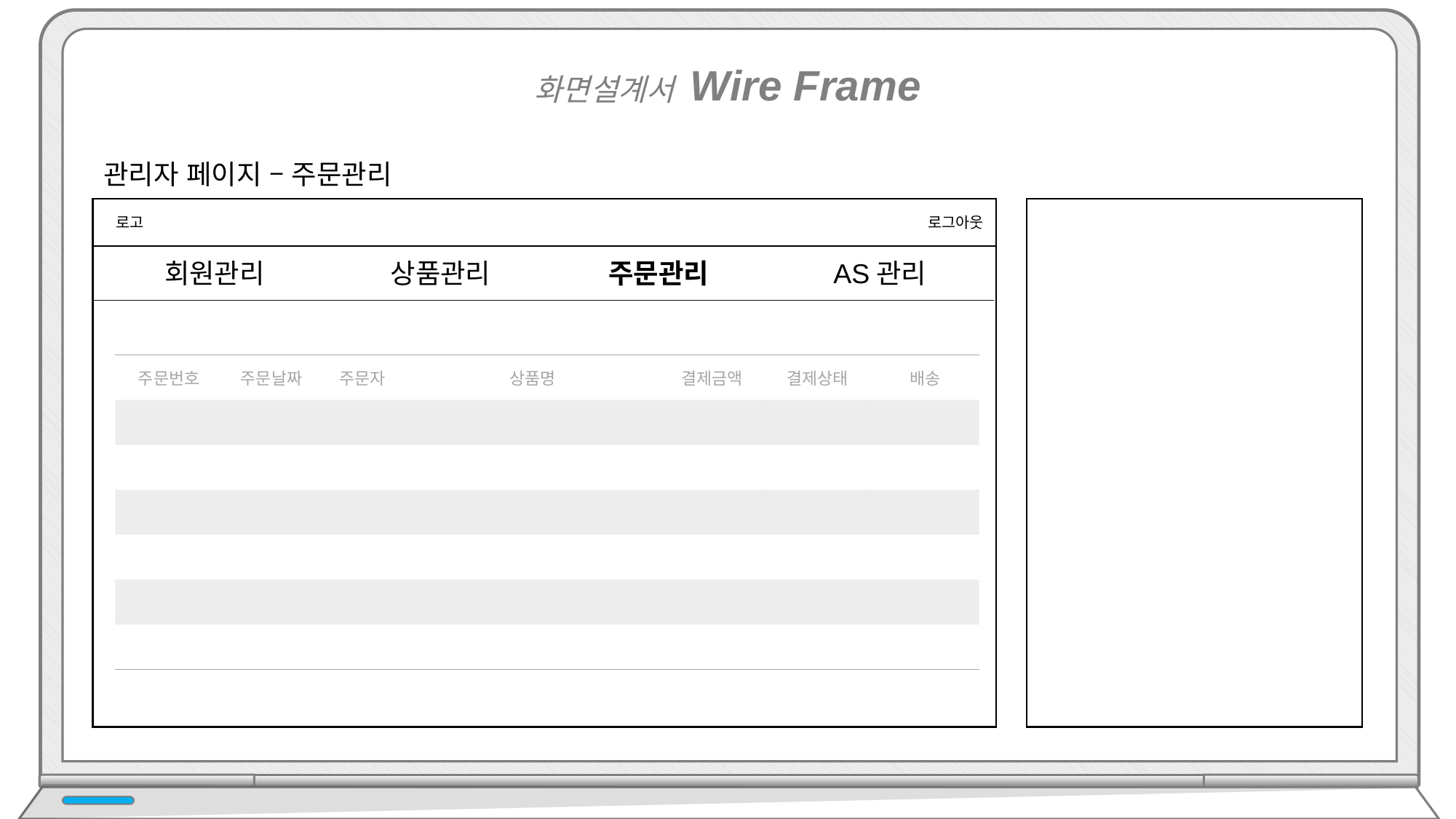

화면설계서 Wire Frame
관리자 페이지 – 주문관리

로그아웃
로고
회원관리      	 상품관리      	 주문관리      	 AS관리
| 주문번호 | 주문날짜 | 주문자 | 상품명 | 결제금액 | 결제상태 | 배송 |
| --- | --- | --- | --- | --- | --- | --- |
|  |  |  |  |  |  |  |
|  |  |  |  |  |  |  |
|  |  |  |  |  |  |  |
|  |  |  |  |  |  |  |
|  |  |  |  |  |  |  |
|  |  |  |  |  |  |  |